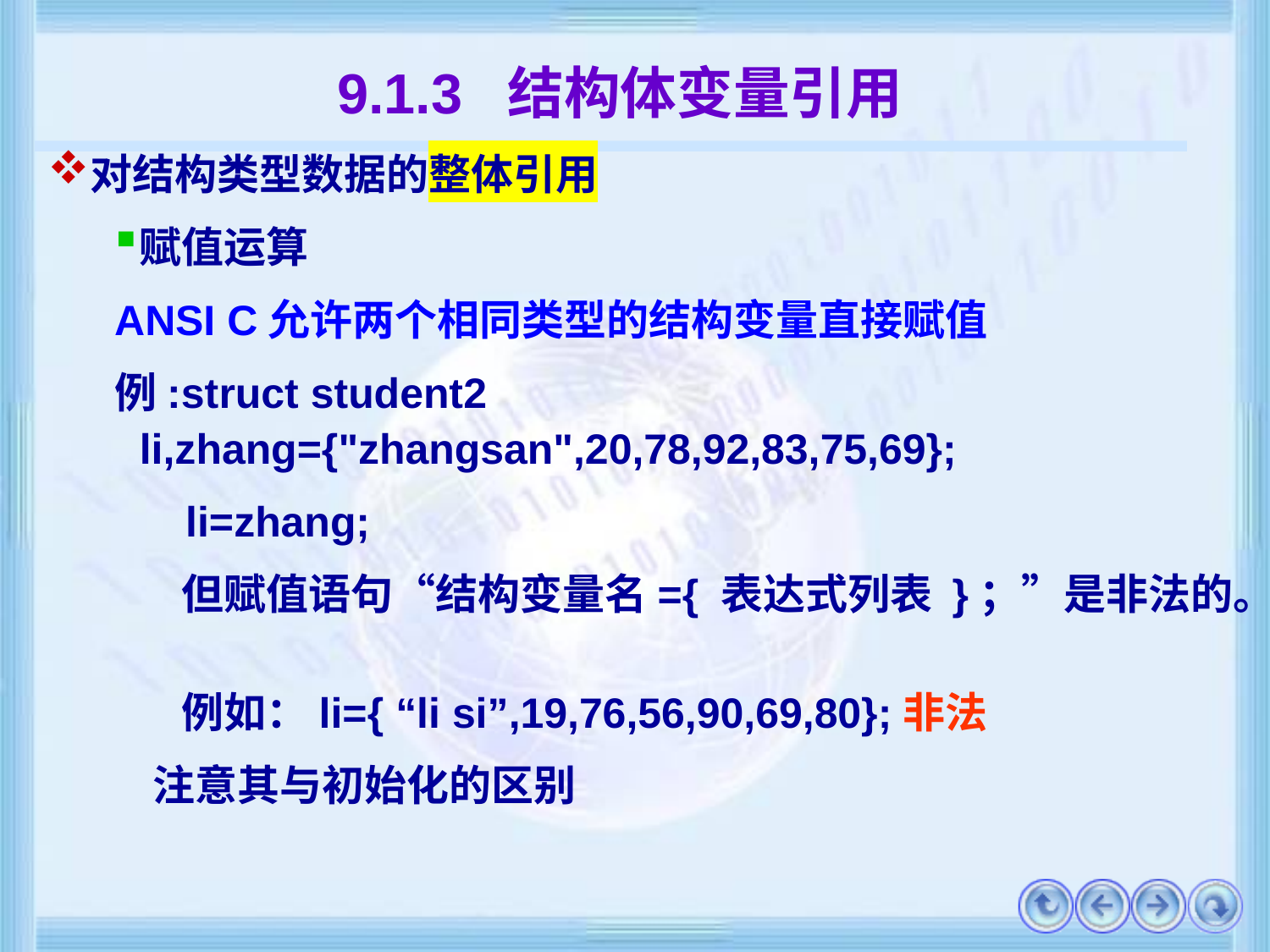

# 9.1.3  结构体变量引用
对结构类型数据的整体引用
赋值运算
ANSI C允许两个相同类型的结构变量直接赋值
例:struct student2 li,zhang={"zhangsan",20,78,92,83,75,69};
      li=zhang;
      但赋值语句“结构变量名={ 表达式列表 }；”是非法的。
      例如：li={ “li si”,19,76,56,90,69,80};非法
   注意其与初始化的区别